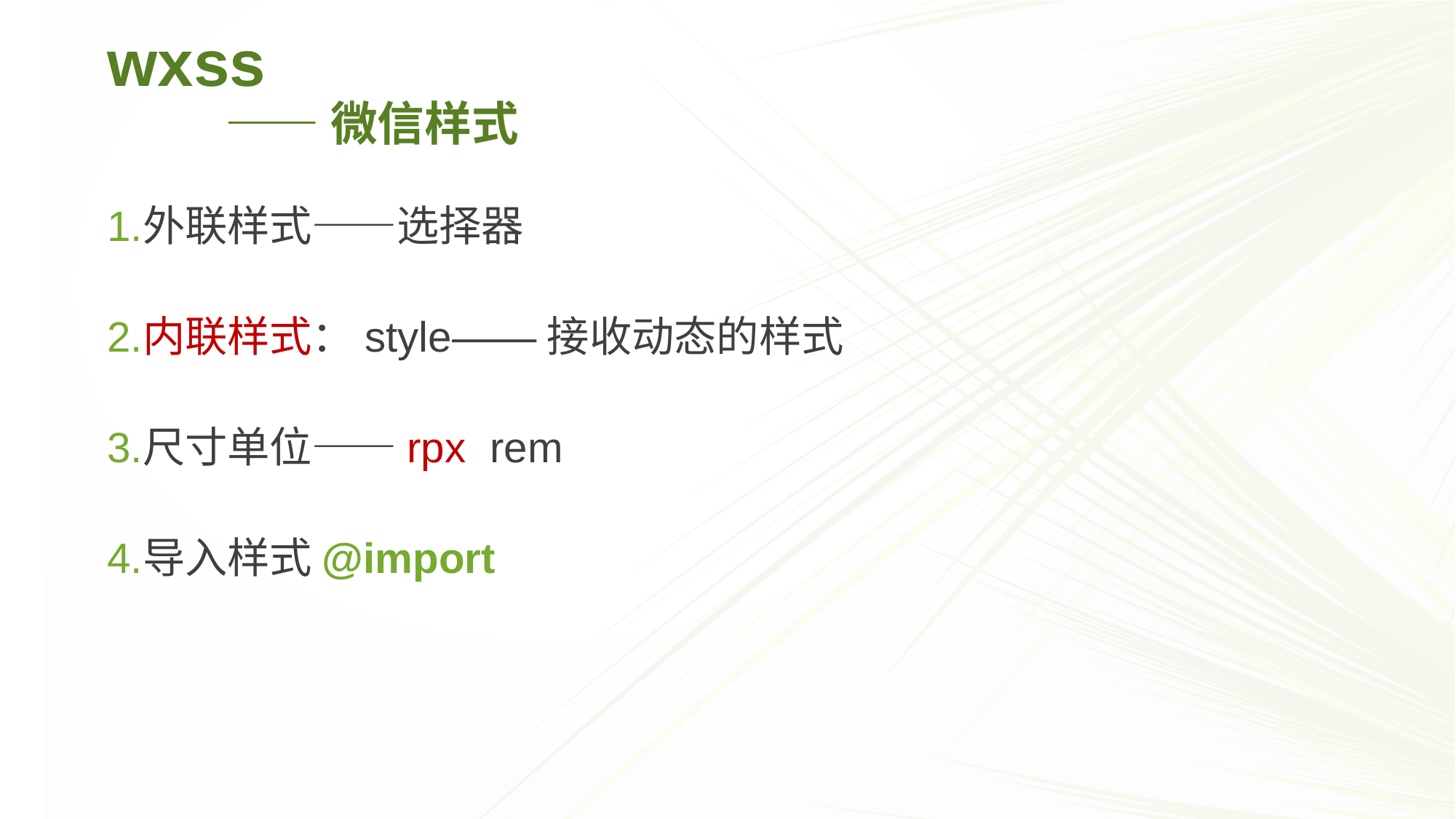

wxss
           ——微信样式

外联样式——选择器
内联样式：style——接收动态的样式
尺寸单位——rpx  rem
导入样式@import